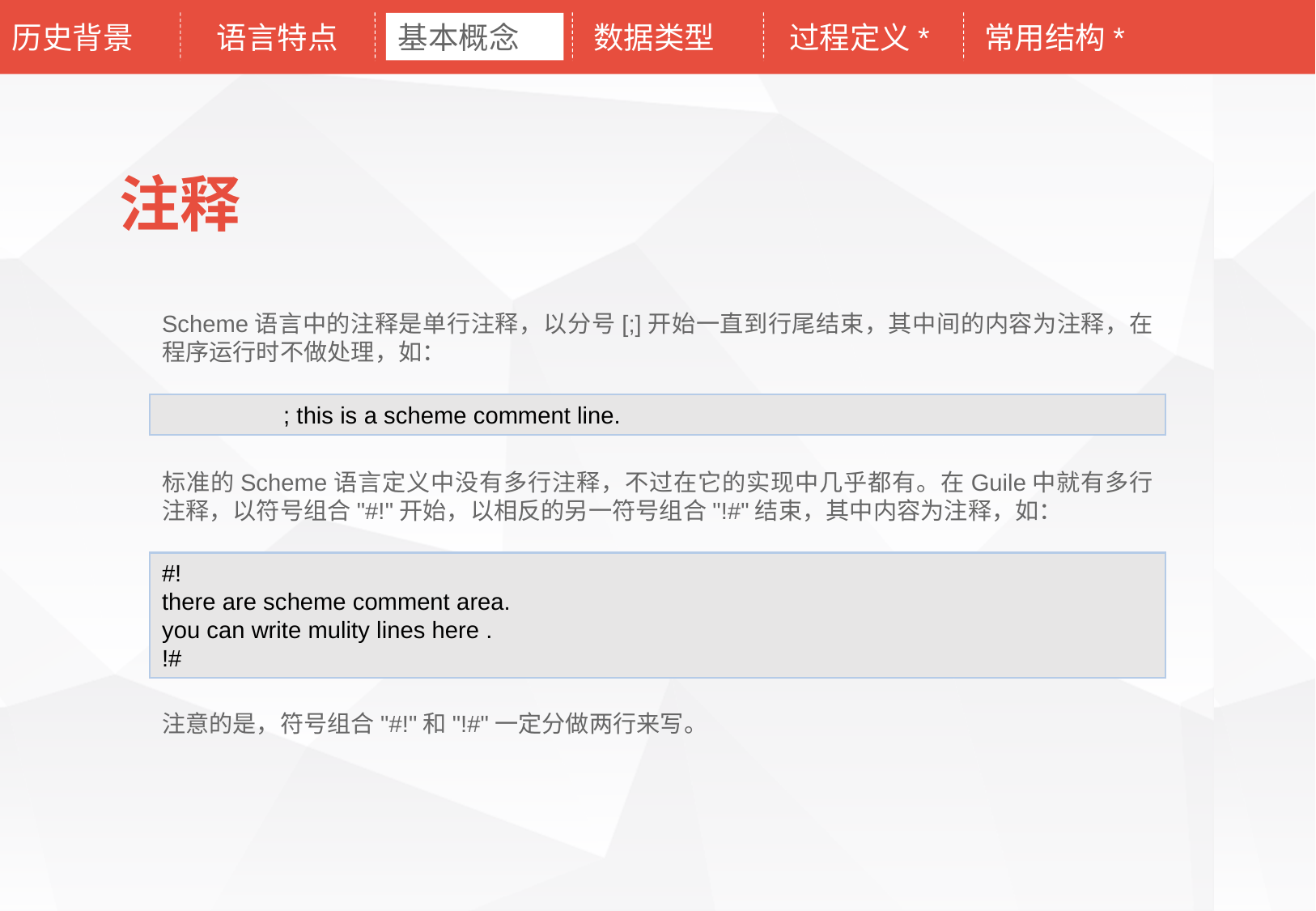

历史背景

语言特点

基本概念

数据类型

过程定义*

常用结构*

注释
Scheme语言中的注释是单行注释，以分号[;]开始一直到行尾结束，其中间的内容为注释，在程序运行时不做处理，如：
	; this is a scheme comment line.
标准的Scheme语言定义中没有多行注释，不过在它的实现中几乎都有。在Guile中就有多行注释，以符号组合"#!"开始，以相反的另一符号组合"!#"结束，其中内容为注释，如：
#!
there are scheme comment area.
you can write mulity lines here .
!#
注意的是，符号组合"#!"和"!#"一定分做两行来写。